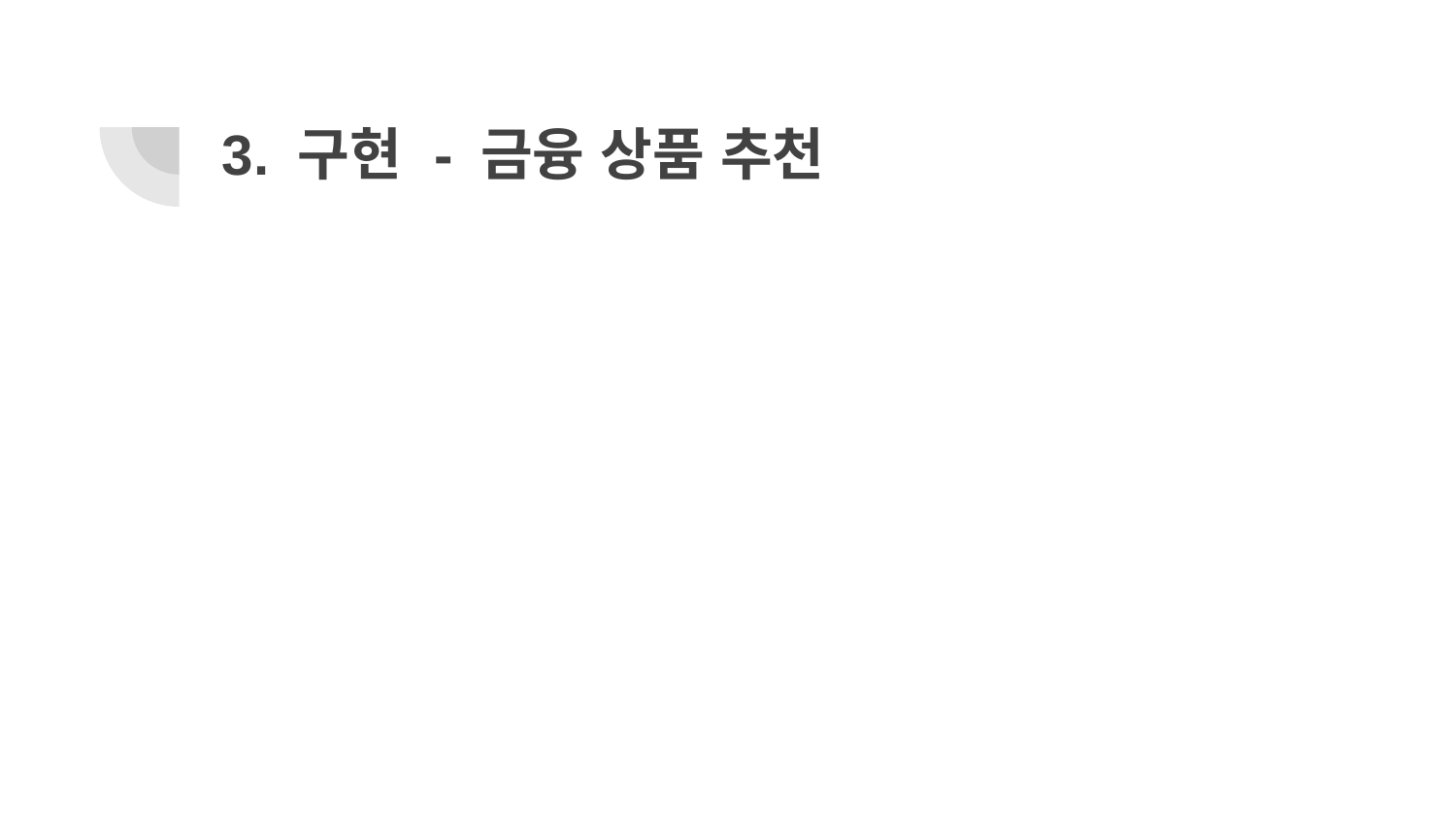

# 3. 구현 - 금융 상품 추천